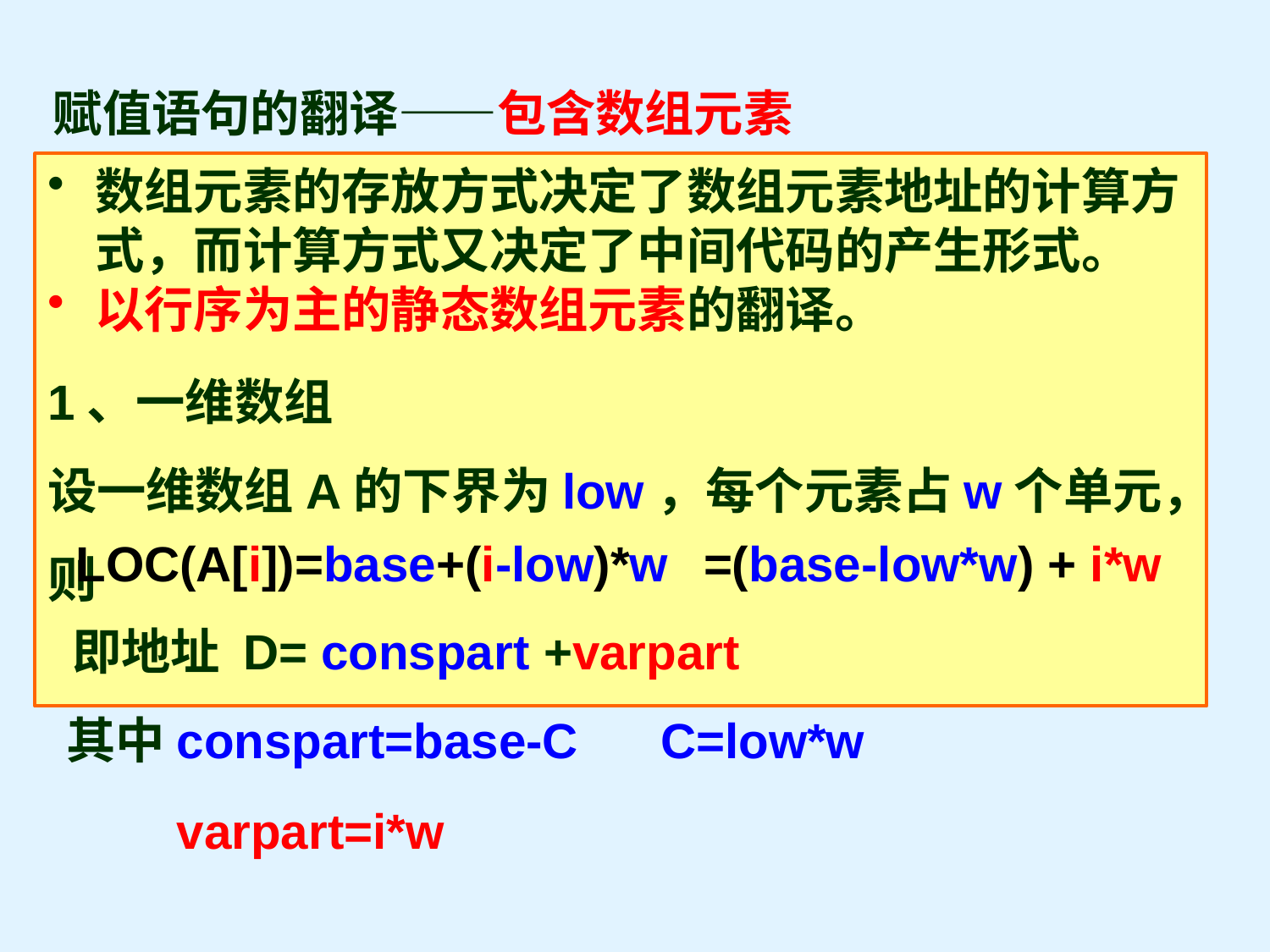

赋值语句的翻译——包含数组元素
数组元素的存放方式决定了数组元素地址的计算方式，而计算方式又决定了中间代码的产生形式。
以行序为主的静态数组元素的翻译。
1、一维数组
设一维数组A的下界为low，每个元素占w个单元，则
LOC(A[i])=base+(i-low)*w
=(base-low*w) + i*w
即地址 D= conspart +varpart
其中conspart=base-C      C=low*w
varpart=i*w